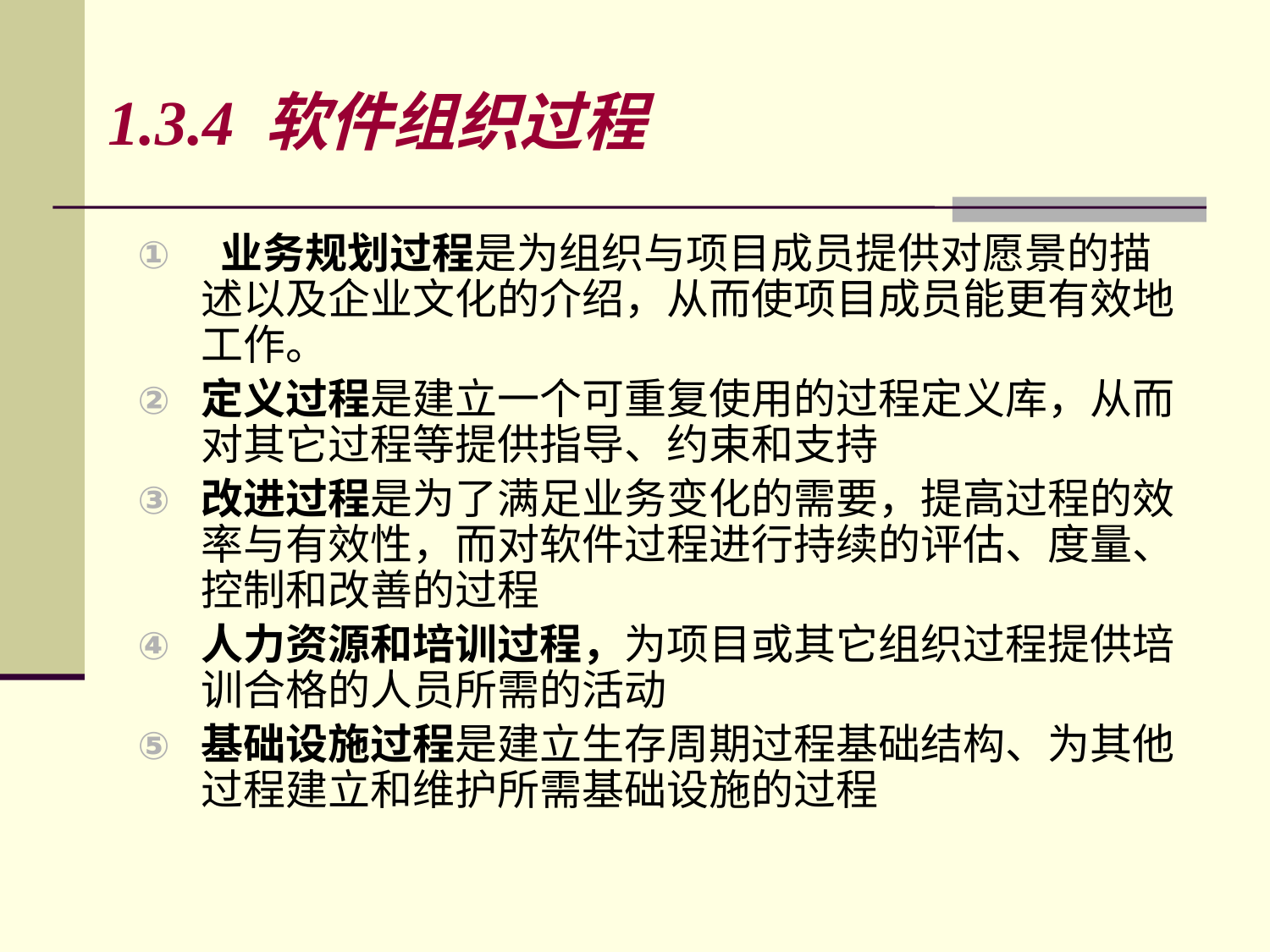

# 1.3.4 软件组织过程
 业务规划过程是为组织与项目成员提供对愿景的描述以及企业文化的介绍，从而使项目成员能更有效地工作。
定义过程是建立一个可重复使用的过程定义库，从而对其它过程等提供指导、约束和支持
改进过程是为了满足业务变化的需要，提高过程的效率与有效性，而对软件过程进行持续的评估、度量、控制和改善的过程
人力资源和培训过程，为项目或其它组织过程提供培训合格的人员所需的活动
基础设施过程是建立生存周期过程基础结构、为其他过程建立和维护所需基础设施的过程